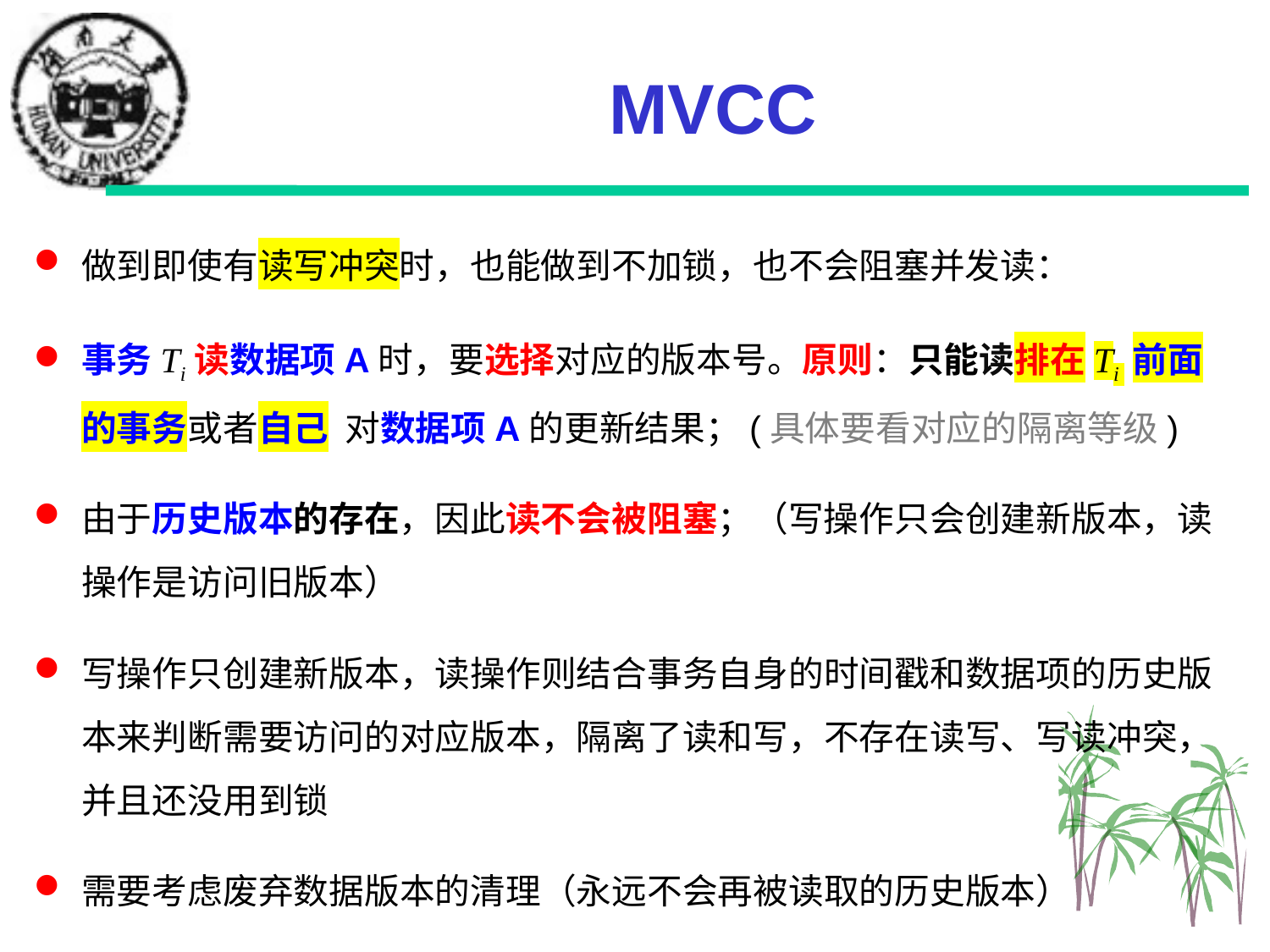

# MVCC
做到即使有读写冲突时，也能做到不加锁，也不会阻塞并发读：
事务Ti读数据项A时，要选择对应的版本号。原则：只能读排在Ti 前面的事务或者自己  对数据项A的更新结果；(具体要看对应的隔离等级)
由于历史版本的存在，因此读不会被阻塞；（写操作只会创建新版本，读操作是访问旧版本）
写操作只创建新版本，读操作则结合事务自身的时间戳和数据项的历史版本来判断需要访问的对应版本，隔离了读和写，不存在读写、写读冲突，并且还没用到锁
需要考虑废弃数据版本的清理（永远不会再被读取的历史版本）